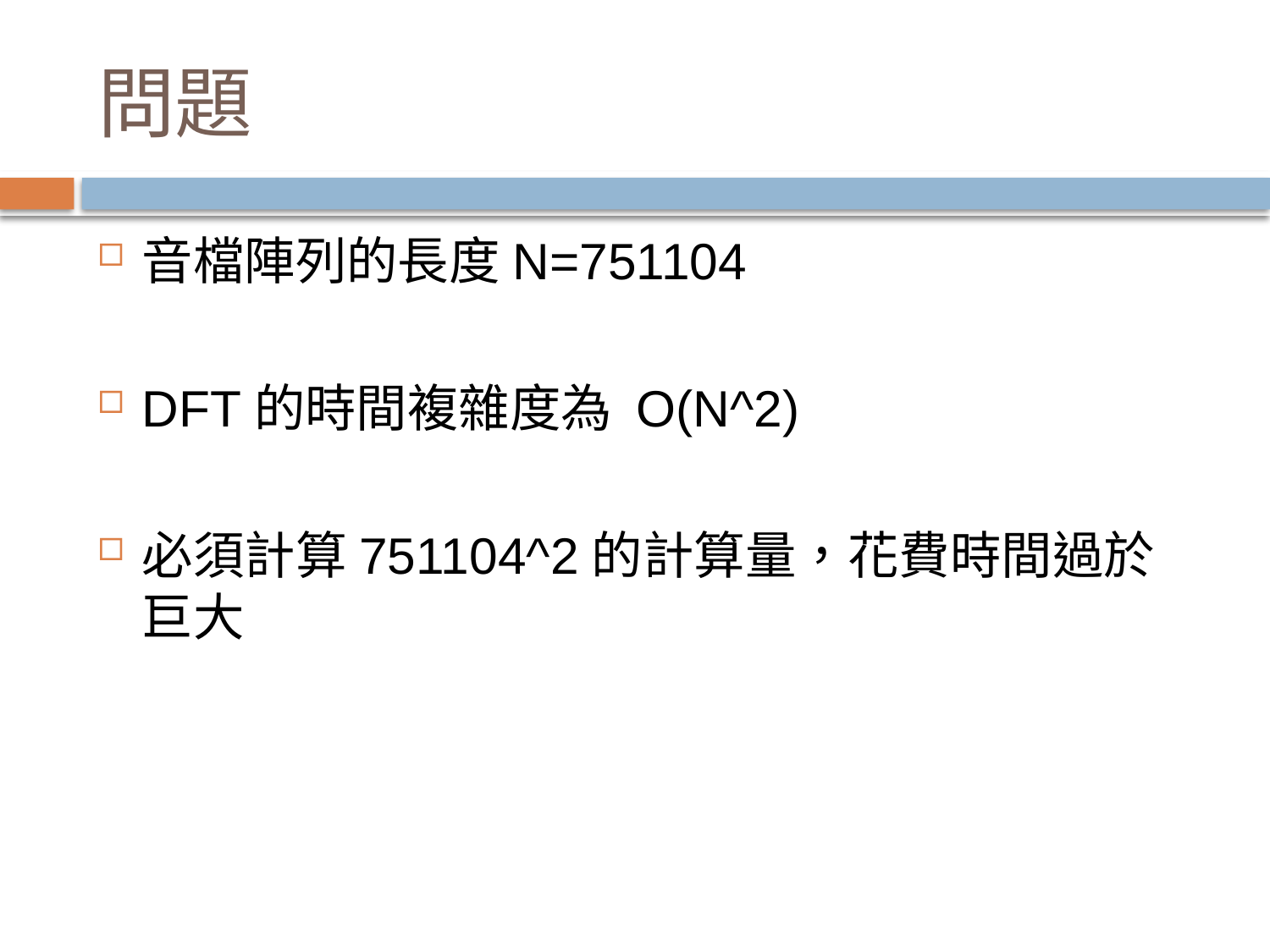

# 問題
音檔陣列的長度N=751104

DFT的時間複雜度為 O(N^2)

必須計算751104^2的計算量，花費時間過於巨大